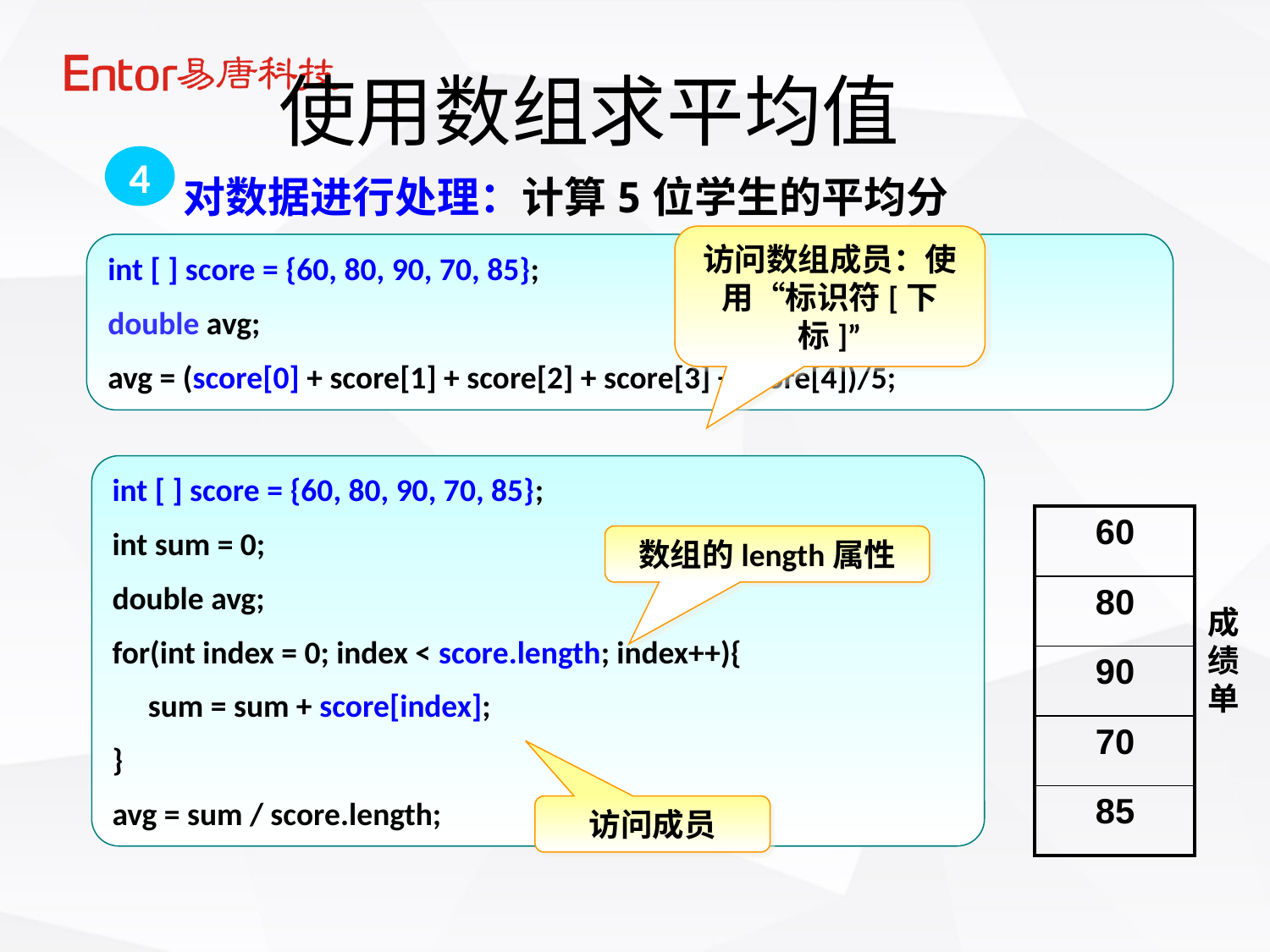

使用数组求平均值
对数据进行处理：计算5位学生的平均分
4
访问数组成员：使用“标识符[下标]”
int [ ] score = {60, 80, 90, 70, 85};
double avg;
avg = (score[0] + score[1] + score[2] + score[3] + score[4])/5;
int [ ] score = {60, 80, 90, 70, 85};
int sum = 0;
double avg;
for(int index = 0; index < score.length; index++){
     sum = sum + score[index];
}
avg = sum / score.length;
| 60 |
| --- |
| 80 |
| 90 |
| 70 |
| 85 |
数组的length属性
成绩单
访问成员